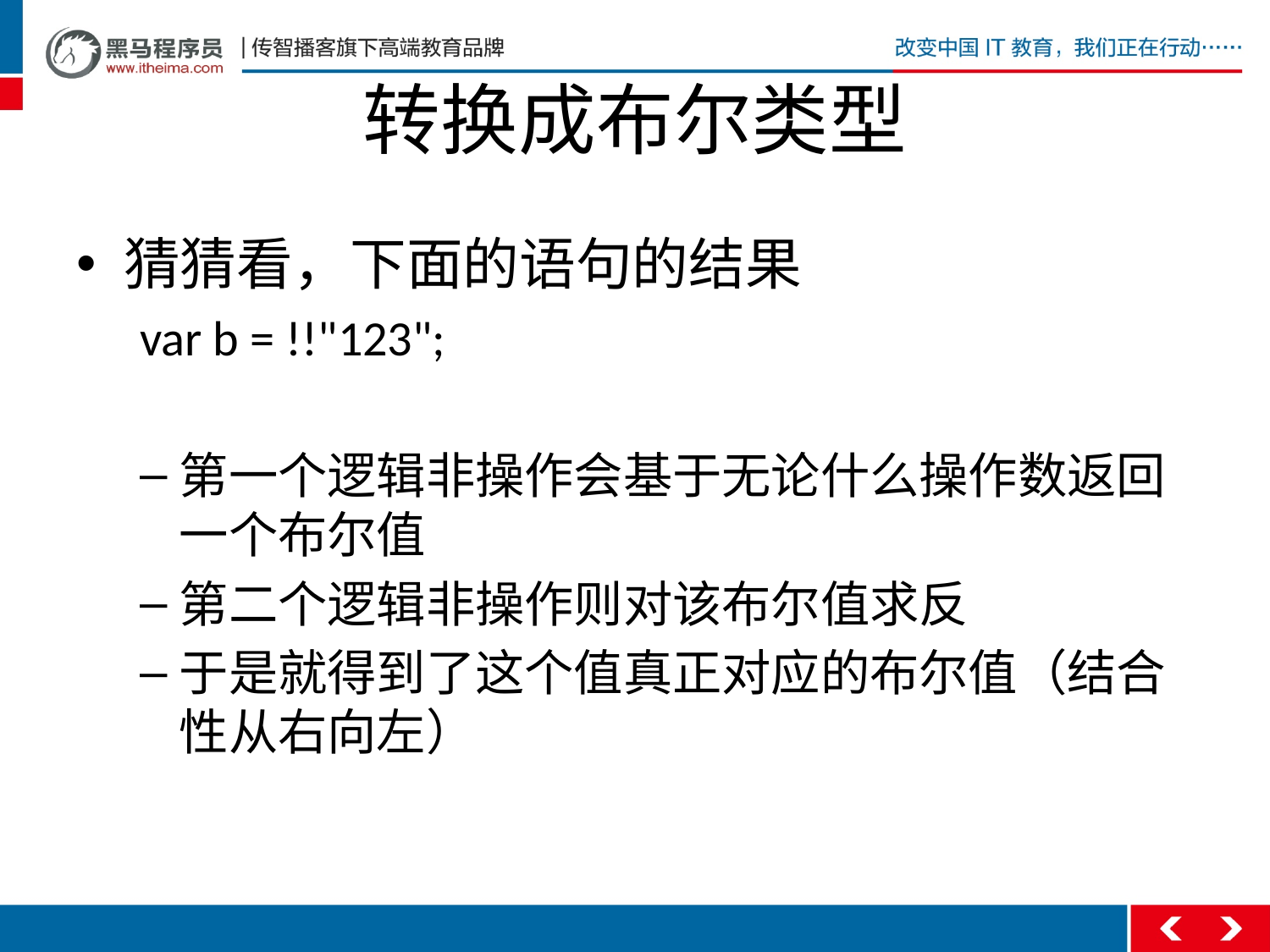

# 转换成布尔类型
猜猜看，下面的语句的结果
var b = !!"123";

第一个逻辑非操作会基于无论什么操作数返回一个布尔值
第二个逻辑非操作则对该布尔值求反
于是就得到了这个值真正对应的布尔值（结合性从右向左）